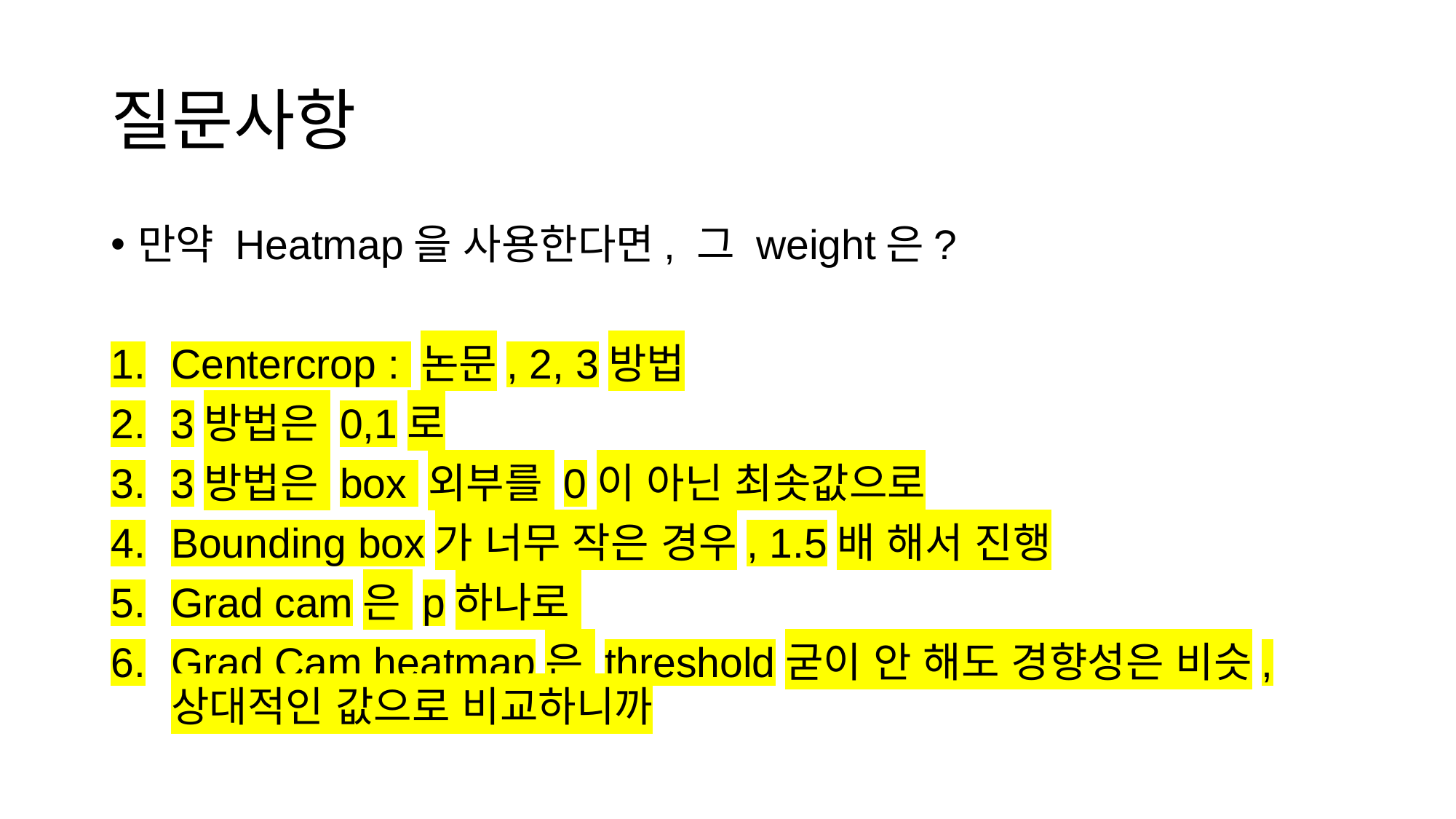

# 질문사항
만약 Heatmap을 사용한다면, 그 weight은?

Centercrop : 논문, 2, 3방법
3방법은 0,1로
3방법은 box 외부를 0이 아닌 최솟값으로
Bounding box가 너무 작은 경우, 1.5배 해서 진행
Grad cam은 p하나로
Grad Cam heatmap은 threshold굳이 안 해도 경향성은 비슷, 상대적인 값으로 비교하니까